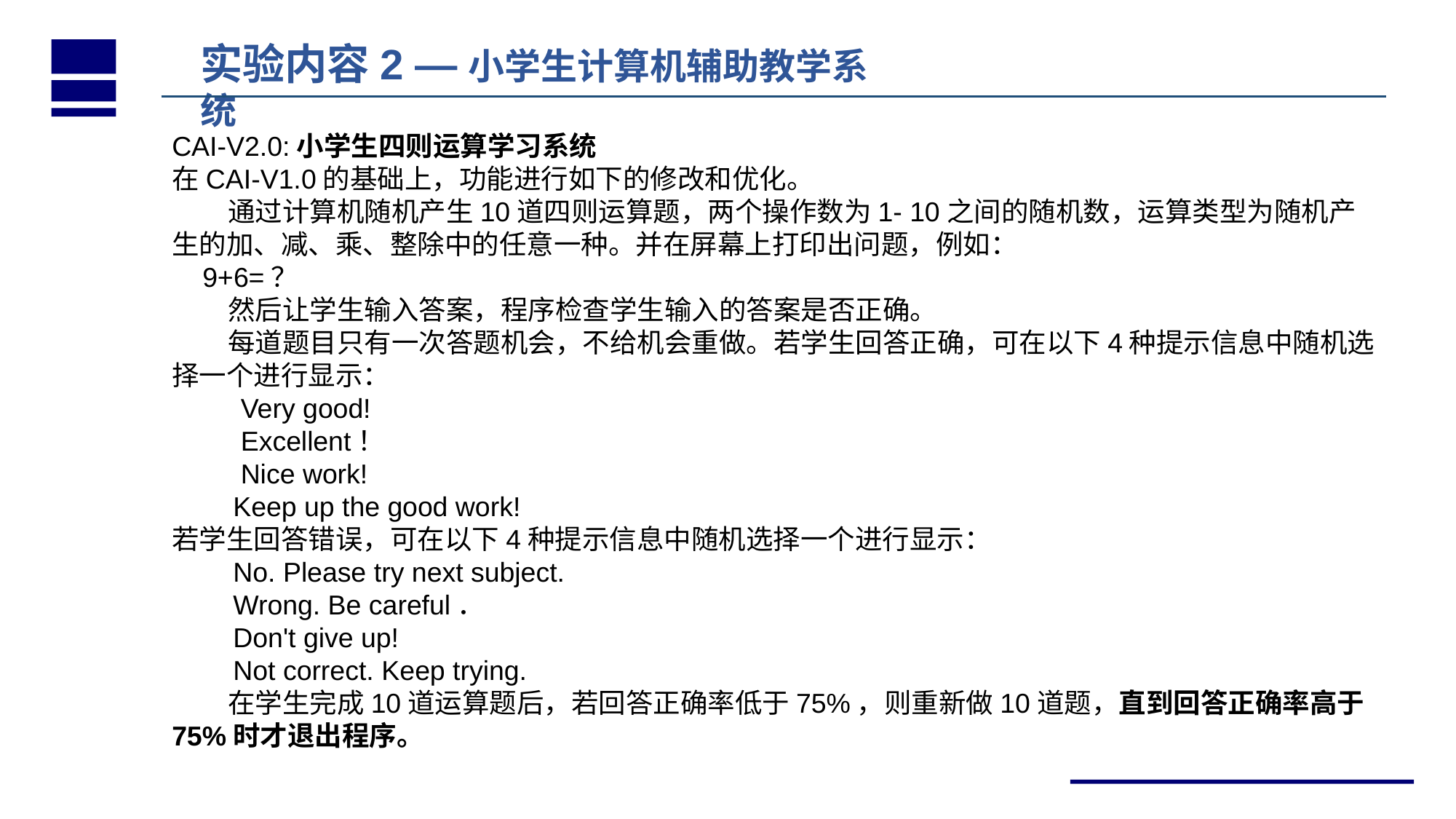

实验内容2 —小学生计算机辅助教学系统

CAI-V2.0:小学生四则运算学习系统
在CAI-V1.0的基础上，功能进行如下的修改和优化。
        通过计算机随机产生10道四则运算题，两个操作数为1- 10之间的随机数，运算类型为随机产生的加、减、乘、整除中的任意一种。并在屏幕上打印出问题，例如：
    9+6=？
        然后让学生输入答案，程序检查学生输入的答案是否正确。
        每道题目只有一次答题机会，不给机会重做。若学生回答正确，可在以下4种提示信息中随机选择一个进行显示：
         Very good!
         Excellent！
         Nice work!
        Keep up the good work!
若学生回答错误，可在以下4种提示信息中随机选择一个进行显示：
        No. Please try next subject.
        Wrong. Be careful．
        Don't give up!
        Not correct. Keep trying.
        在学生完成10道运算题后，若回答正确率低于75%，则重新做10道题，直到回答正确率高于75%时才退出程序。